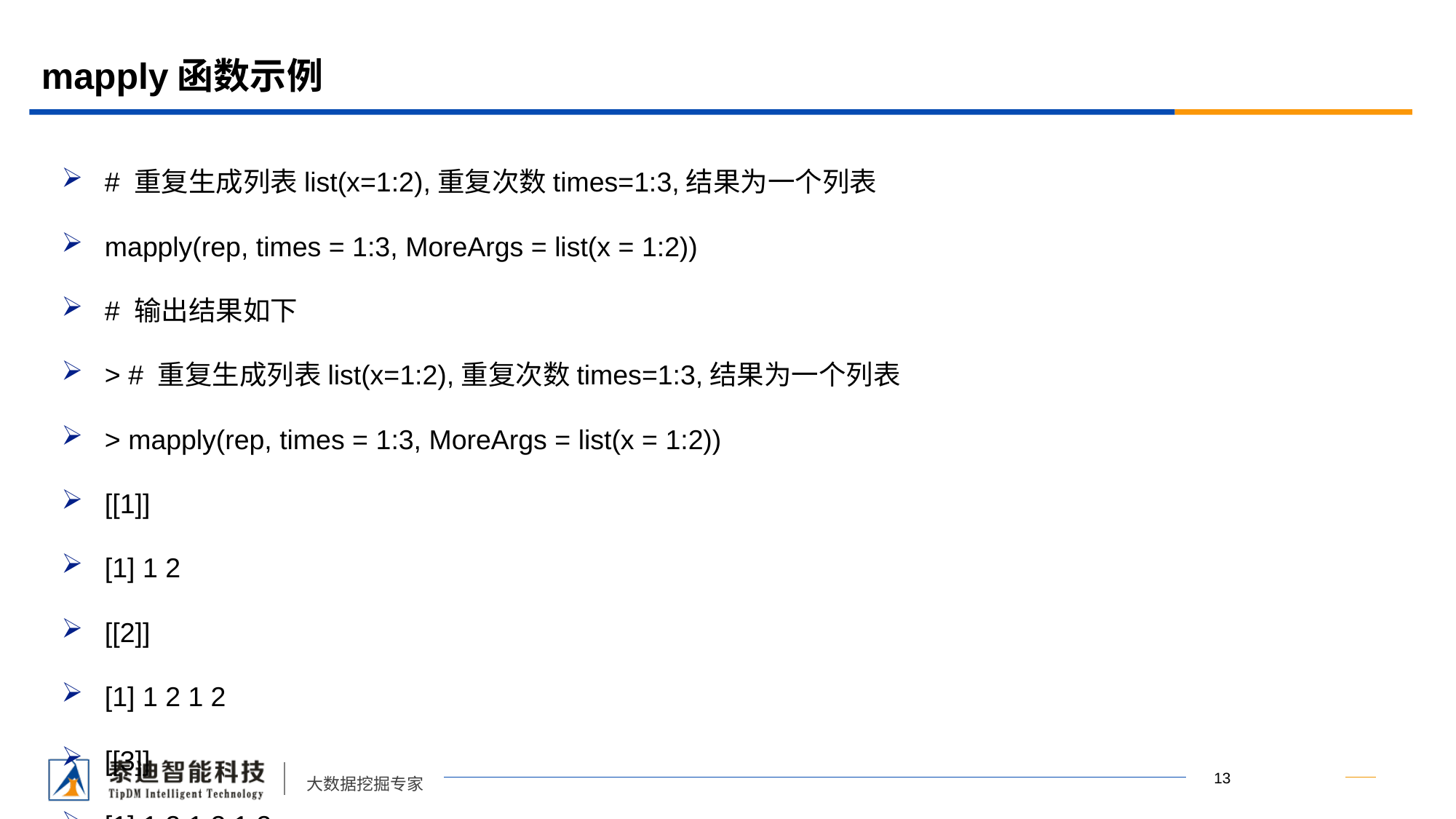

# mapply函数示例
# 重复生成列表list(x=1:2),重复次数times=1:3,结果为一个列表
mapply(rep, times = 1:3, MoreArgs = list(x = 1:2))
# 输出结果如下
> # 重复生成列表list(x=1:2),重复次数times=1:3,结果为一个列表
> mapply(rep, times = 1:3, MoreArgs = list(x = 1:2))
[[1]]
[1] 1 2
[[2]]
[1] 1 2 1 2
[[3]]
[1] 1 2 1 2 1 2